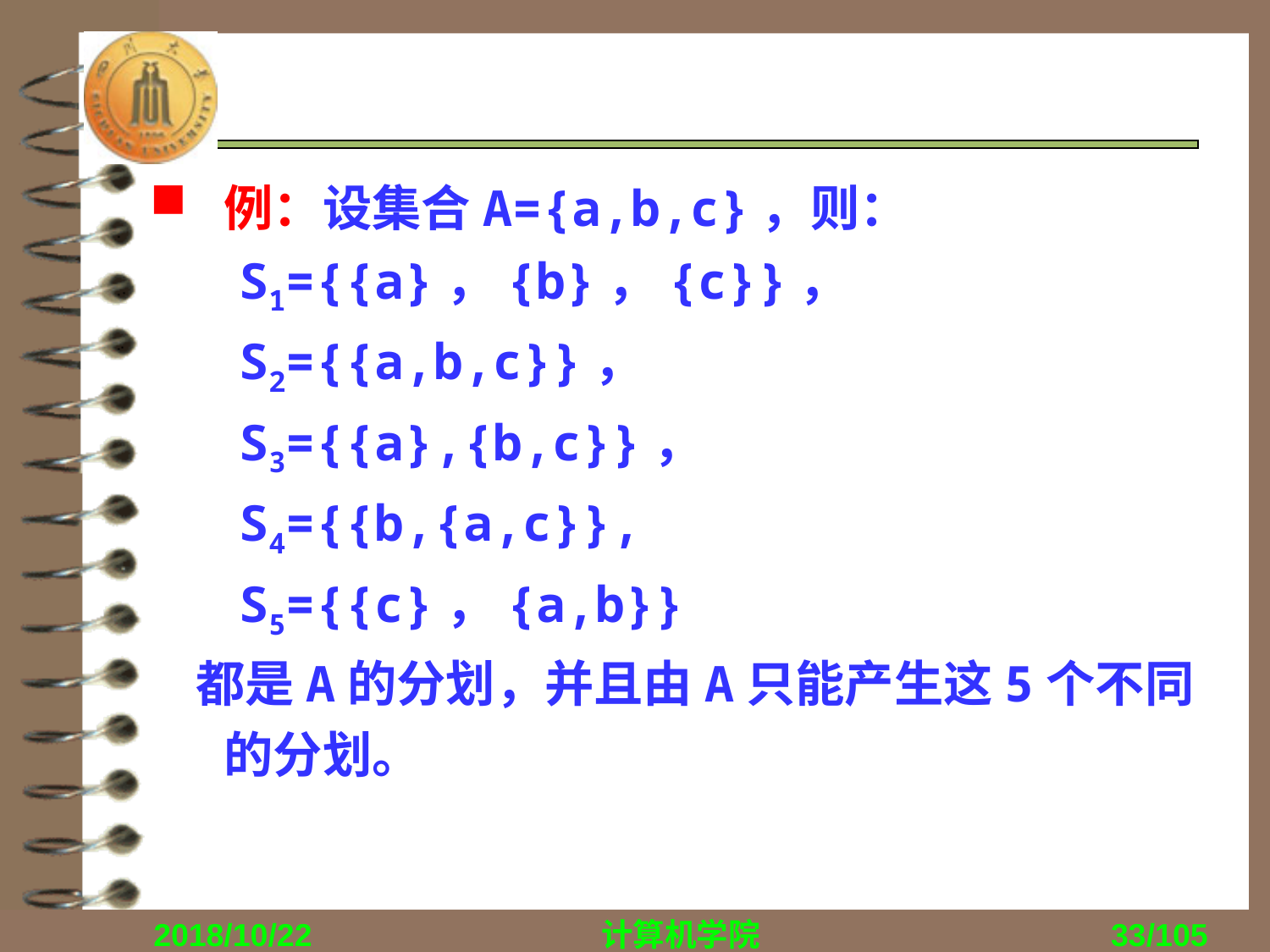

#
例：设集合A={a,b,c}，则：
   S1={{a}，{b}，{c}}，
   S2={{a,b,c}}，
   S3={{a},{b,c}}，
   S4={{b,{a,c}},
   S5={{c}，{a,b}}
   都是A的分划，并且由A只能产生这5个不同的分划。
2018/10/22
计算机学院
33/105